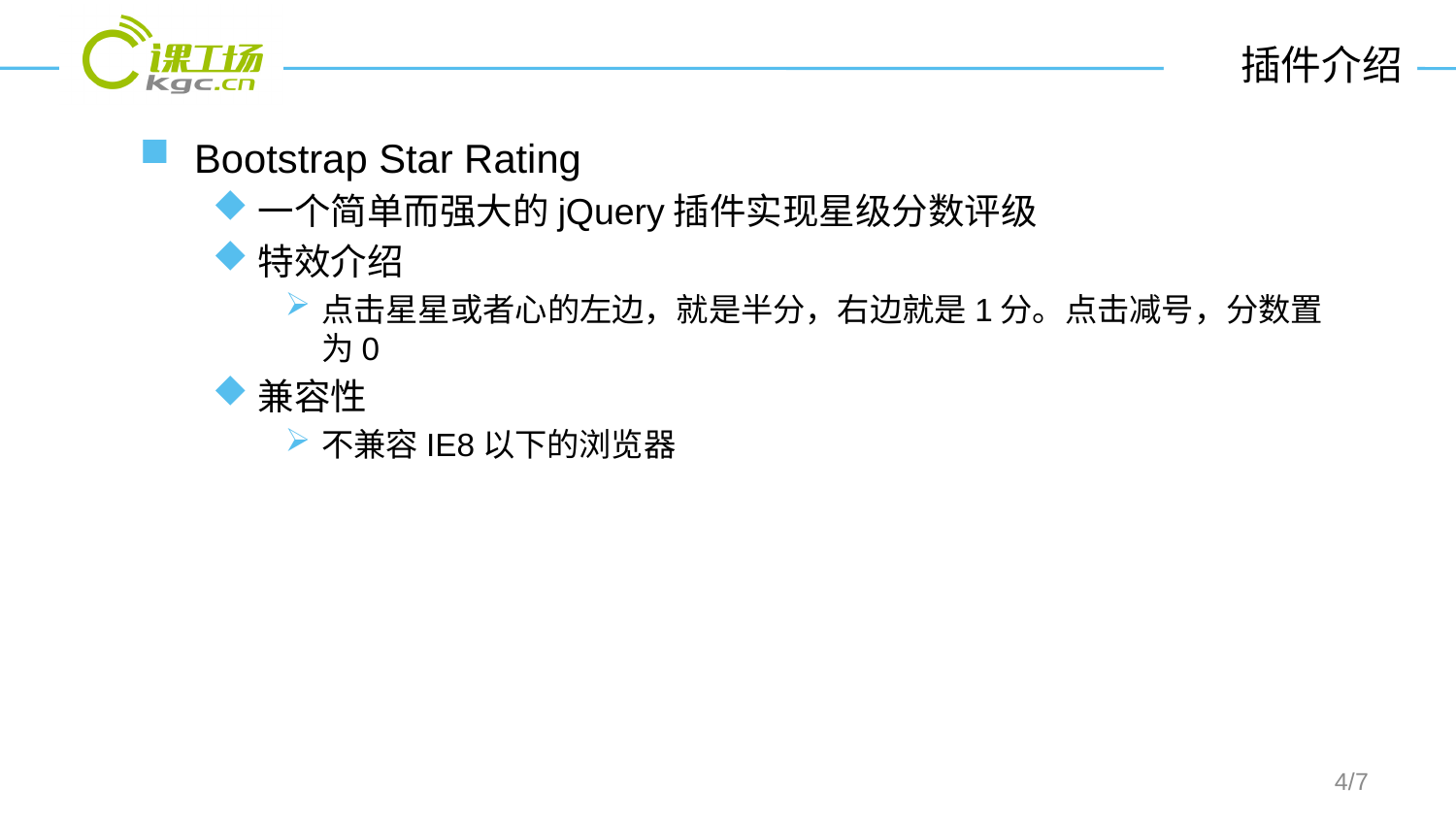

# 插件介绍
Bootstrap Star Rating
一个简单而强大的jQuery插件实现星级分数评级
特效介绍
点击星星或者心的左边，就是半分，右边就是1分。点击减号，分数置为0
兼容性
不兼容IE8以下的浏览器
4/7